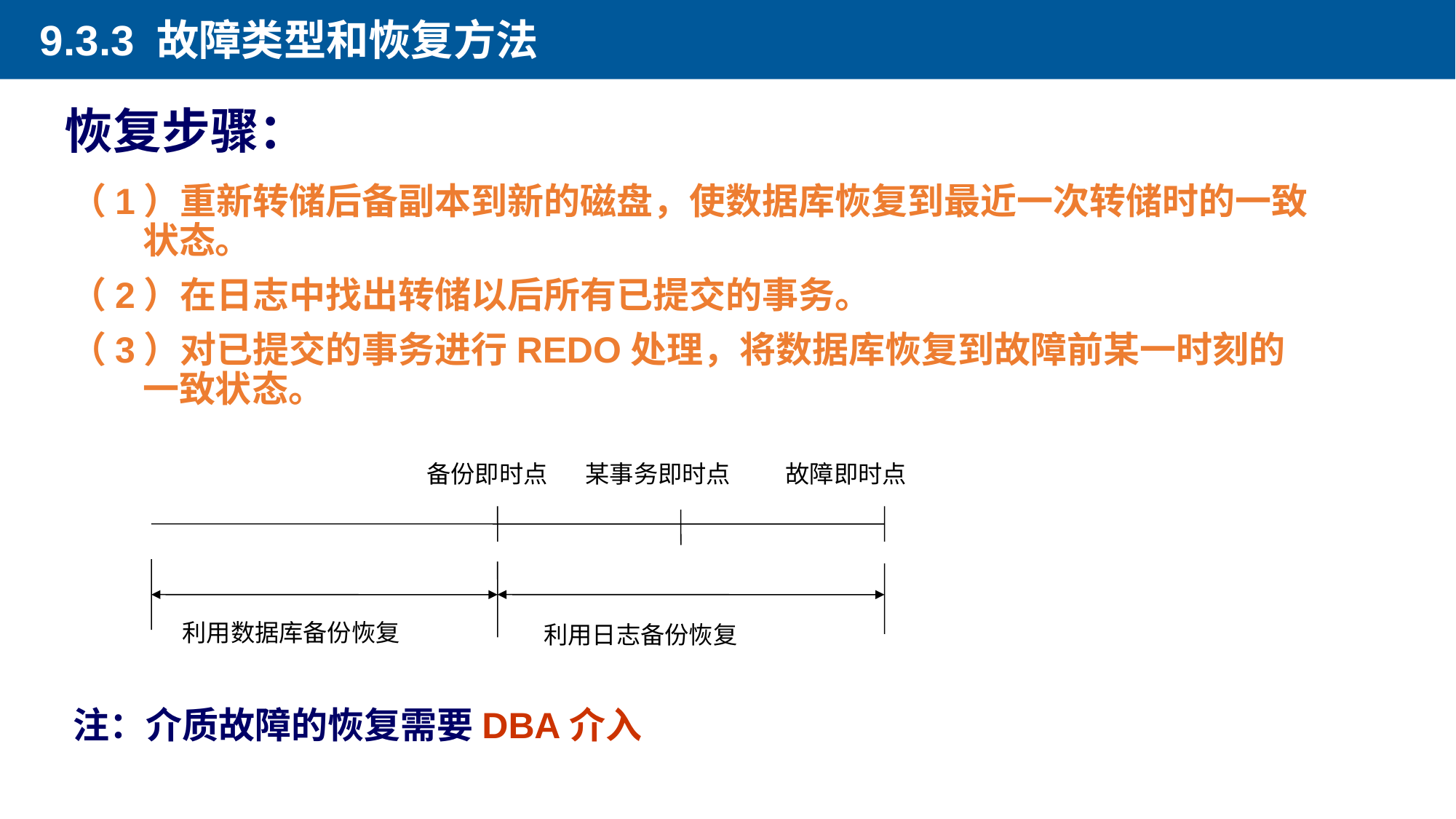

9.3.3 故障类型和恢复方法
恢复步骤：
（1）重新转储后备副本到新的磁盘，使数据库恢复到最近一次转储时的一致状态。
（2）在日志中找出转储以后所有已提交的事务。
（3）对已提交的事务进行REDO处理，将数据库恢复到故障前某一时刻的一致状态。

备份即时点       某事务即时点          故障即时点

利用数据库备份恢复
利用日志备份恢复
注：介质故障的恢复需要DBA介入